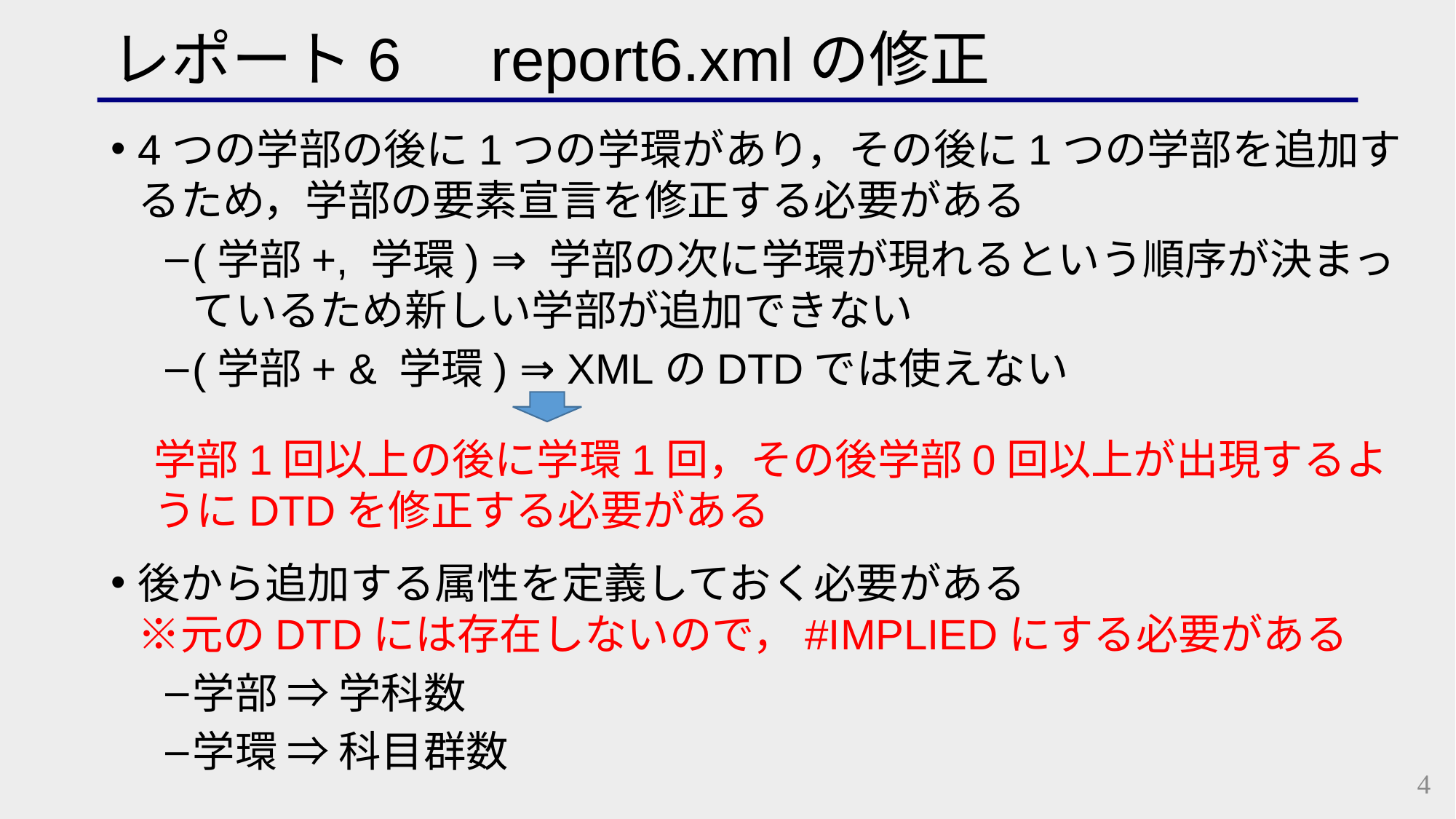

# レポート6　report6.xmlの修正
4つの学部の後に1つの学環があり，その後に1つの学部を追加するため，学部の要素宣言を修正する必要がある
(学部+, 学環) ⇒ 学部の次に学環が現れるという順序が決まっているため新しい学部が追加できない
(学部+ & 学環) ⇒ XMLのDTDでは使えない

後から追加する属性を定義しておく必要がある
※元のDTDには存在しないので，#IMPLIEDにする必要がある
学部 ⇒ 学科数
学環 ⇒ 科目群数

学部1回以上の後に学環1回，その後学部0回以上が出現するようにDTDを修正する必要がある
4